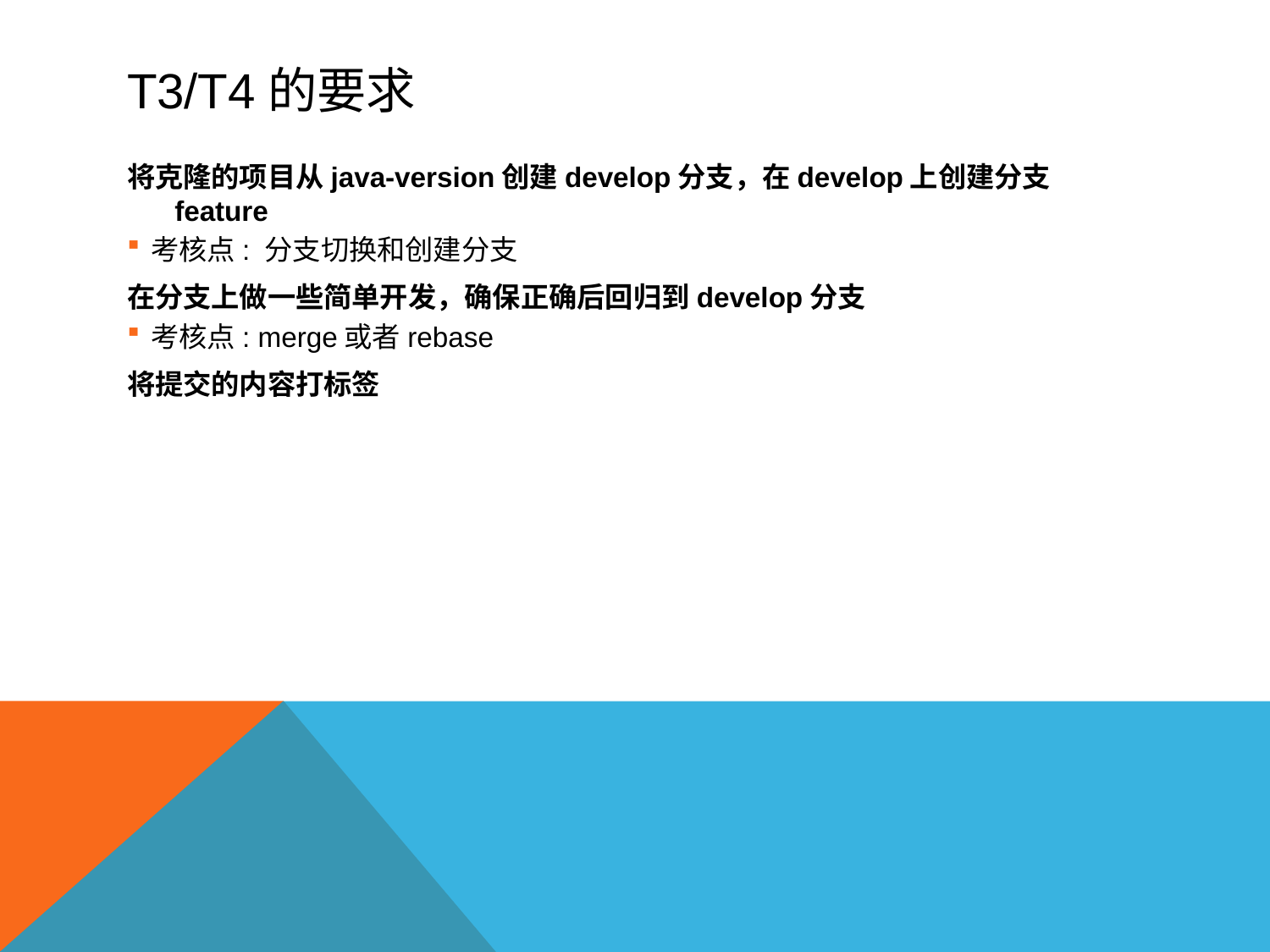

# T3/T4的要求
将克隆的项目从java-version创建develop分支，在develop上创建分支 feature
考核点: 分支切换和创建分支
在分支上做一些简单开发，确保正确后回归到develop分支
考核点: merge或者rebase
将提交的内容打标签